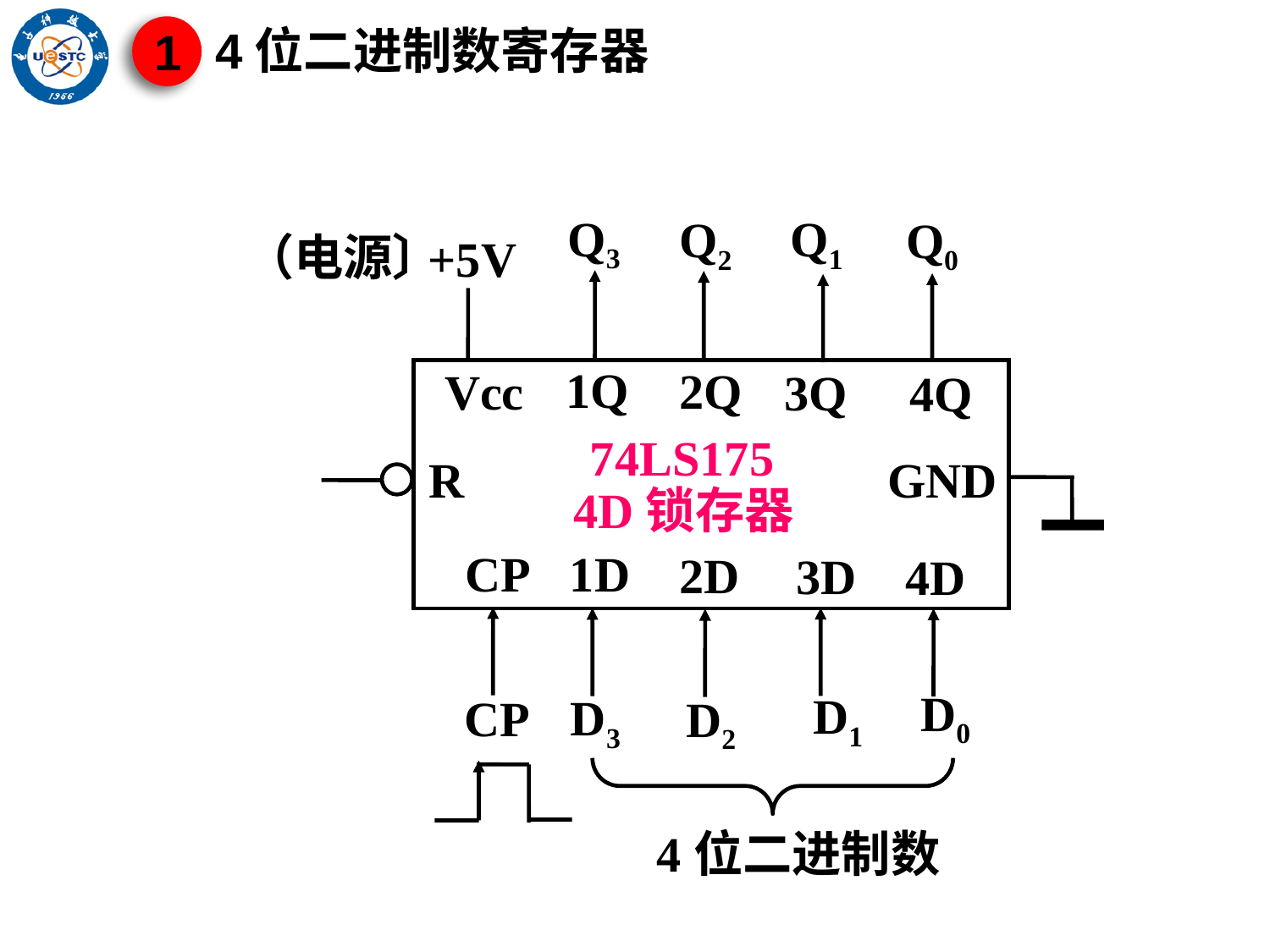

4位二进制数寄存器
1
Q3
Q1
Q2
Q0
（电源〕
+5V

1Q
2Q
Vcc
3Q
4Q

    74LS175
R
GND

4D锁存器

CP
1D
2D
3D
4D

D0
D1
D3
CP
D2

4位二进制数